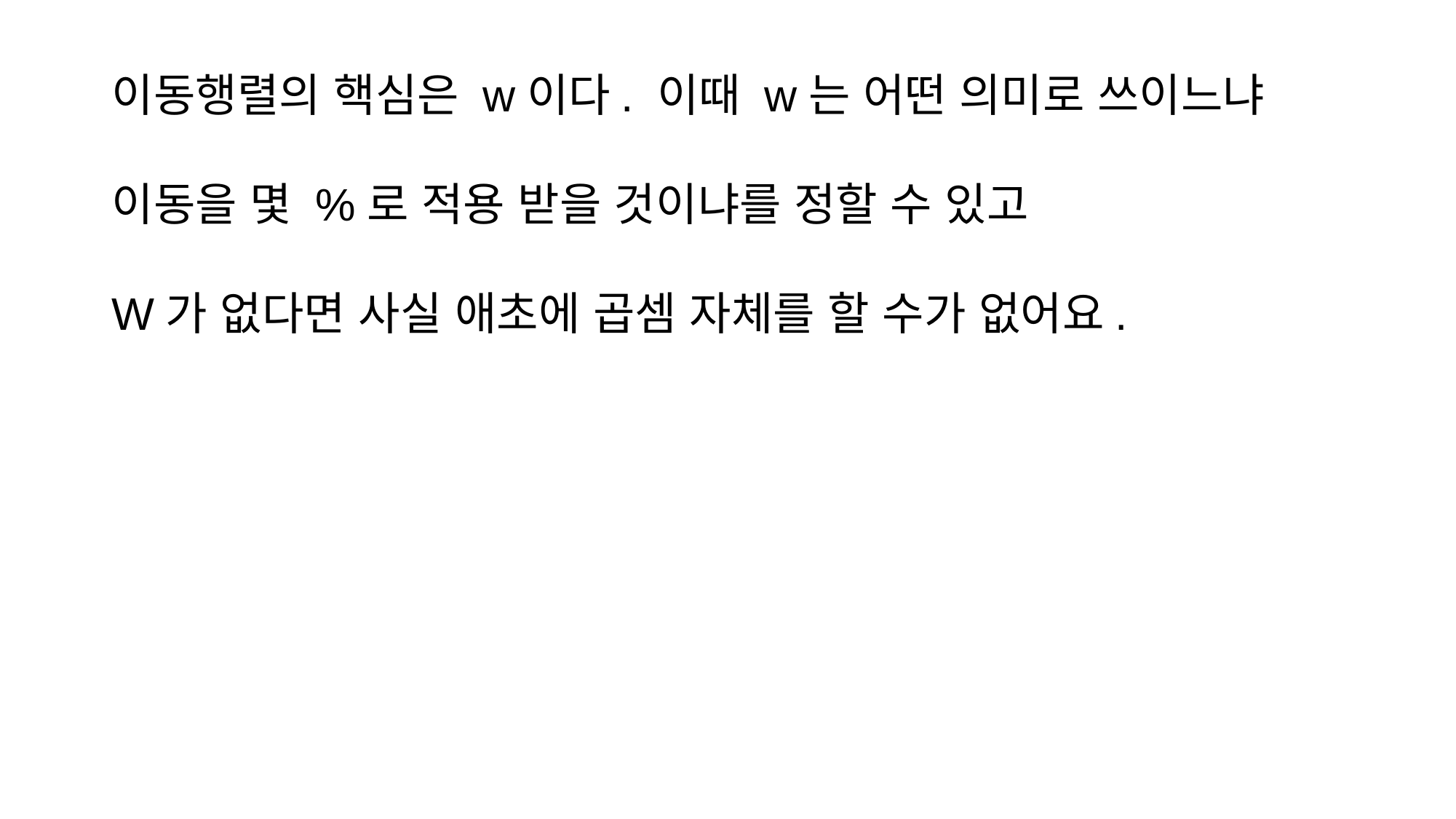

이동행렬의 핵심은 w이다. 이때 w는 어떤 의미로 쓰이느냐

이동을 몇 %로 적용 받을 것이냐를 정할 수 있고

W가 없다면 사실 애초에 곱셈 자체를 할 수가 없어요.